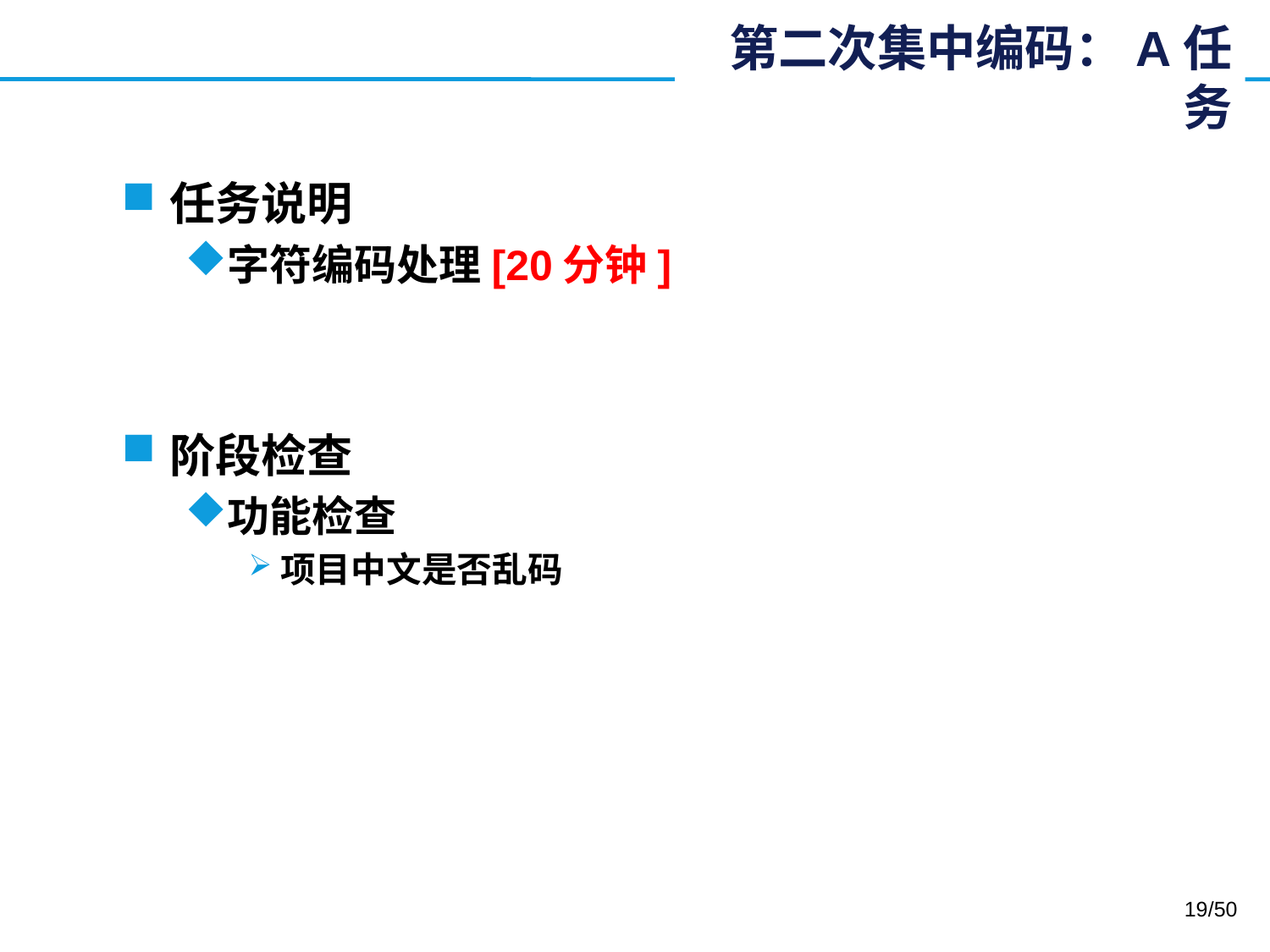

# 第二次集中编码：A任务
任务说明
字符编码处理[20分钟]

阶段检查
功能检查
项目中文是否乱码
19/50